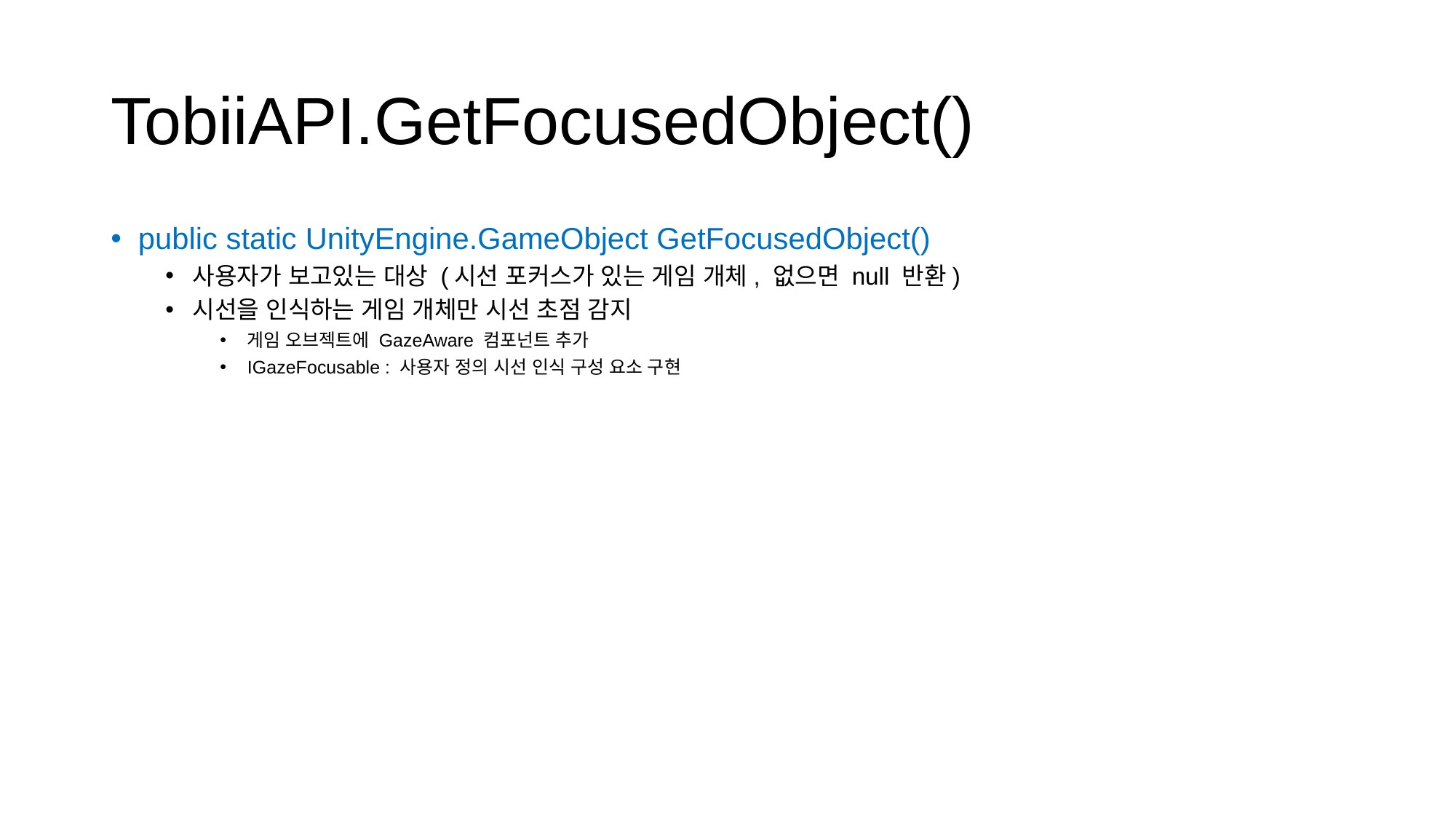

# TobiiAPI.GetFocusedObject()
public static UnityEngine.GameObject GetFocusedObject()
사용자가 보고있는 대상 (시선 포커스가 있는 게임 개체, 없으면 null 반환)
시선을 인식하는 게임 개체만 시선 초점 감지
게임 오브젝트에 GazeAware 컴포넌트 추가
IGazeFocusable : 사용자 정의 시선 인식 구성 요소 구현